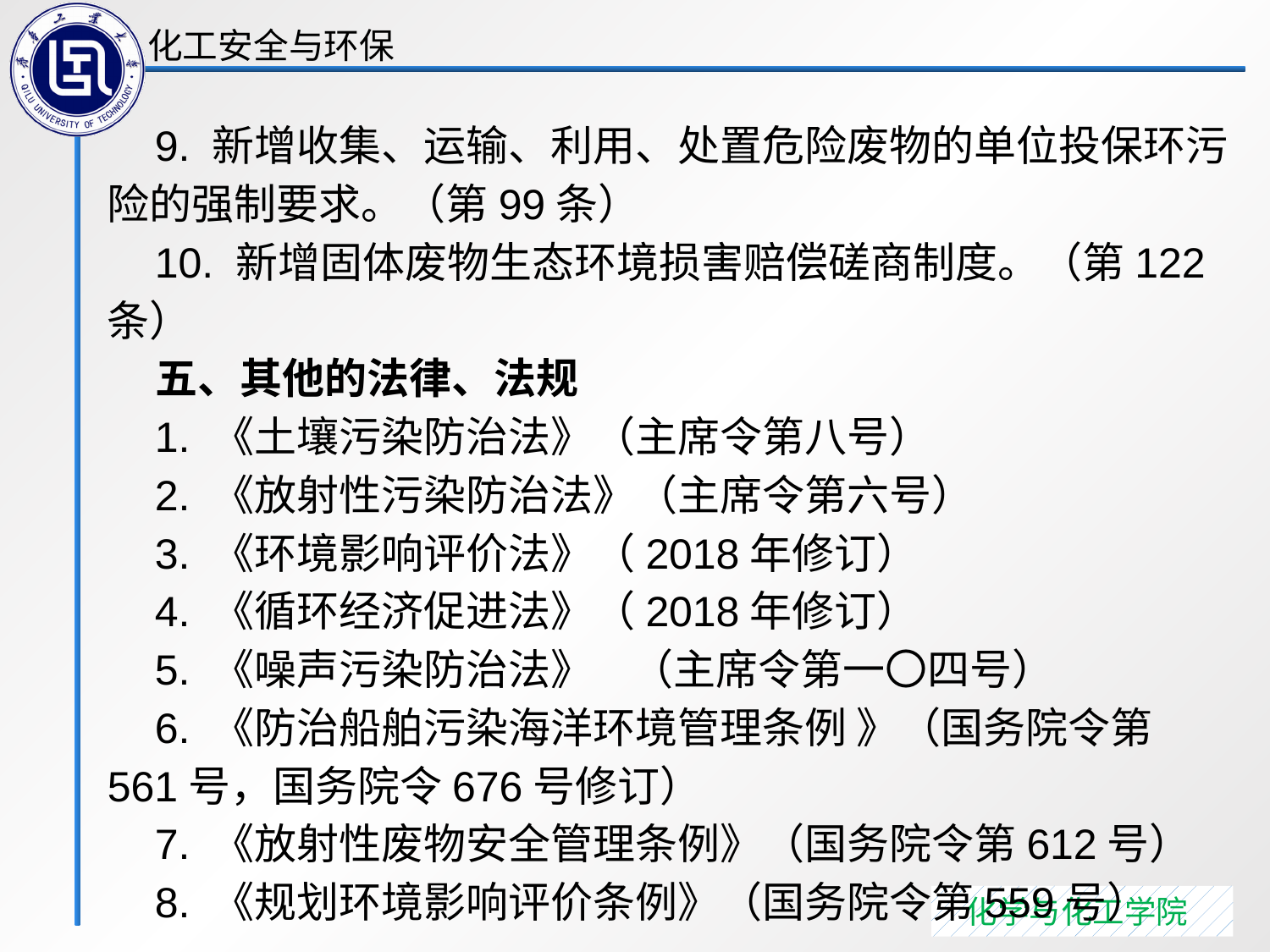

9. 新增收集、运输、利用、处置危险废物的单位投保环污险的强制要求。（第99条）
    10. 新增固体废物生态环境损害赔偿磋商制度。（第122条）
    五、其他的法律、法规
    1. 《土壤污染防治法》（主席令第八号）
    2. 《放射性污染防治法》（主席令第六号）
    3. 《环境影响评价法》（2018年修订）
    4. 《循环经济促进法》（2018年修订）
    5. 《噪声污染防治法》    （主席令第一〇四号）
    6. 《防治船舶污染海洋环境管理条例 》（国务院令第561号，国务院令676号修订）
    7. 《放射性废物安全管理条例》（国务院令第612号）
    8. 《规划环境影响评价条例》（国务院令第559号）